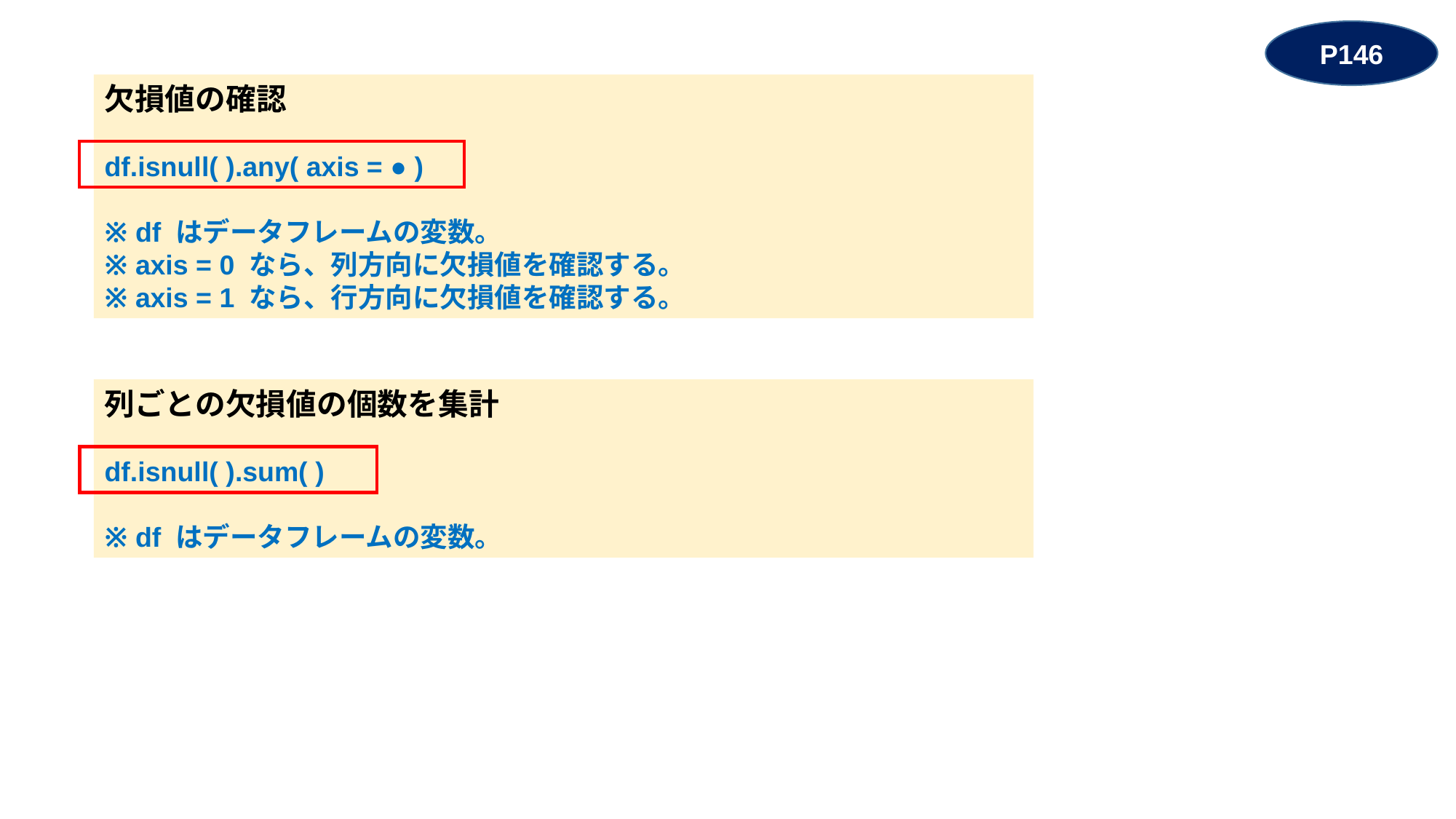

P146
欠損値の確認

df.isnull( ).any( axis = ● )

※ df はデータフレームの変数。
※ axis = 0 なら、列方向に欠損値を確認する。
※ axis = 1 なら、行方向に欠損値を確認する。

列ごとの欠損値の個数を集計

df.isnull( ).sum( )

※ df はデータフレームの変数。